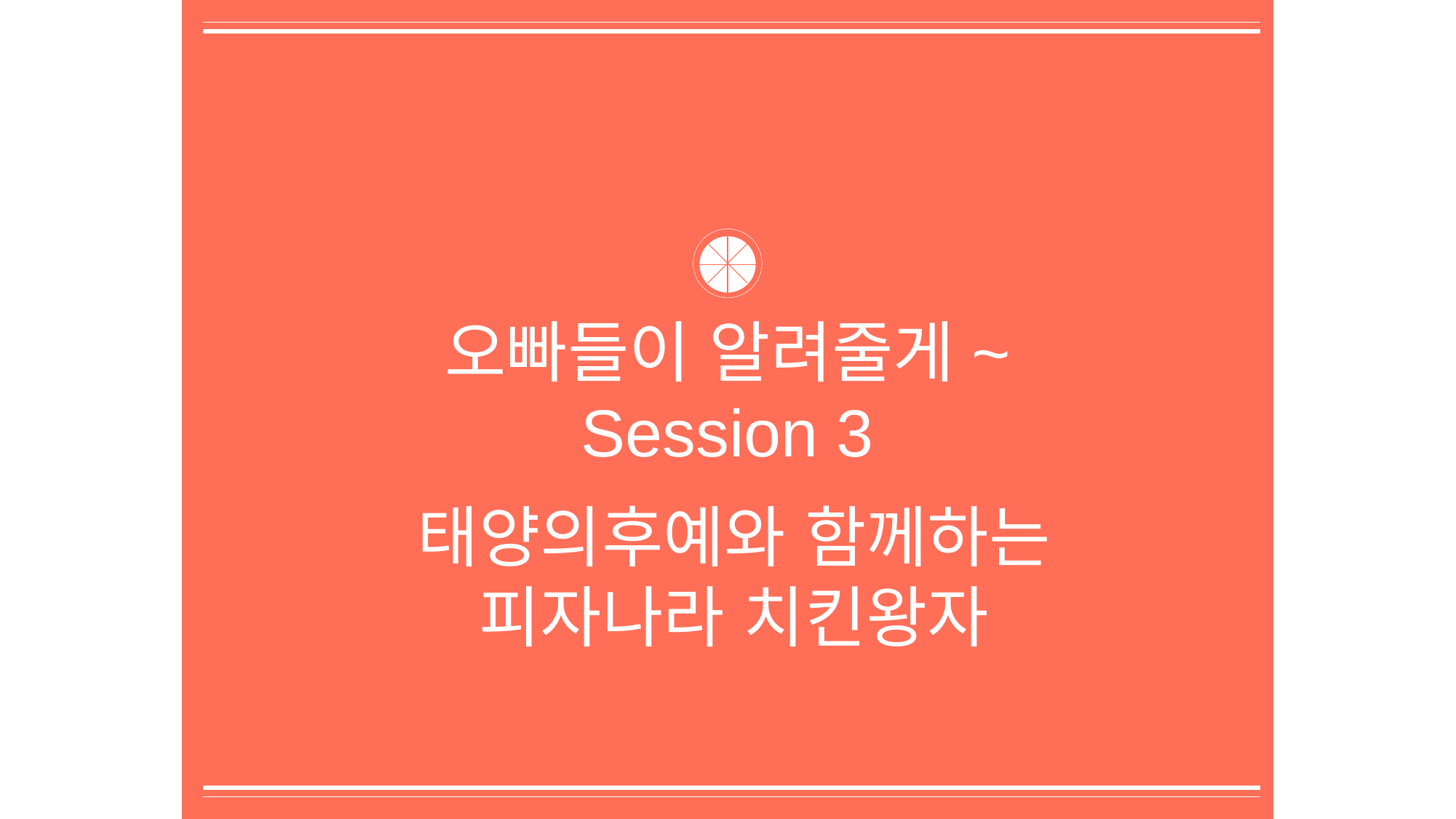

오빠들이 알려줄게~
Session 3
태양의후예와 함께하는
피자나라 치킨왕자